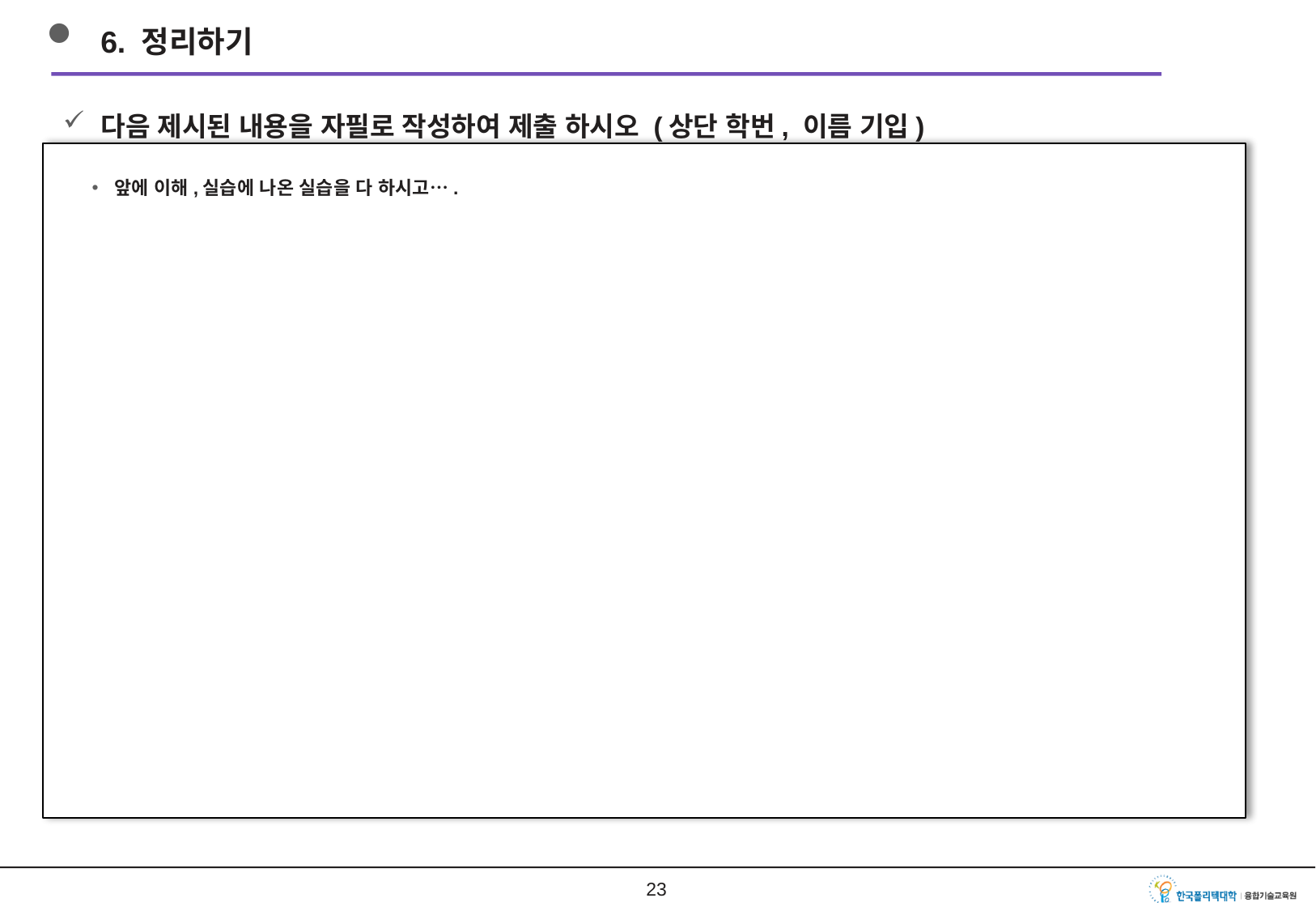

6. 정리하기
다음 제시된 내용을 자필로 작성하여 제출 하시오 (상단 학번, 이름 기입)

앞에 이해,실습에 나온 실습을 다 하시고….
23